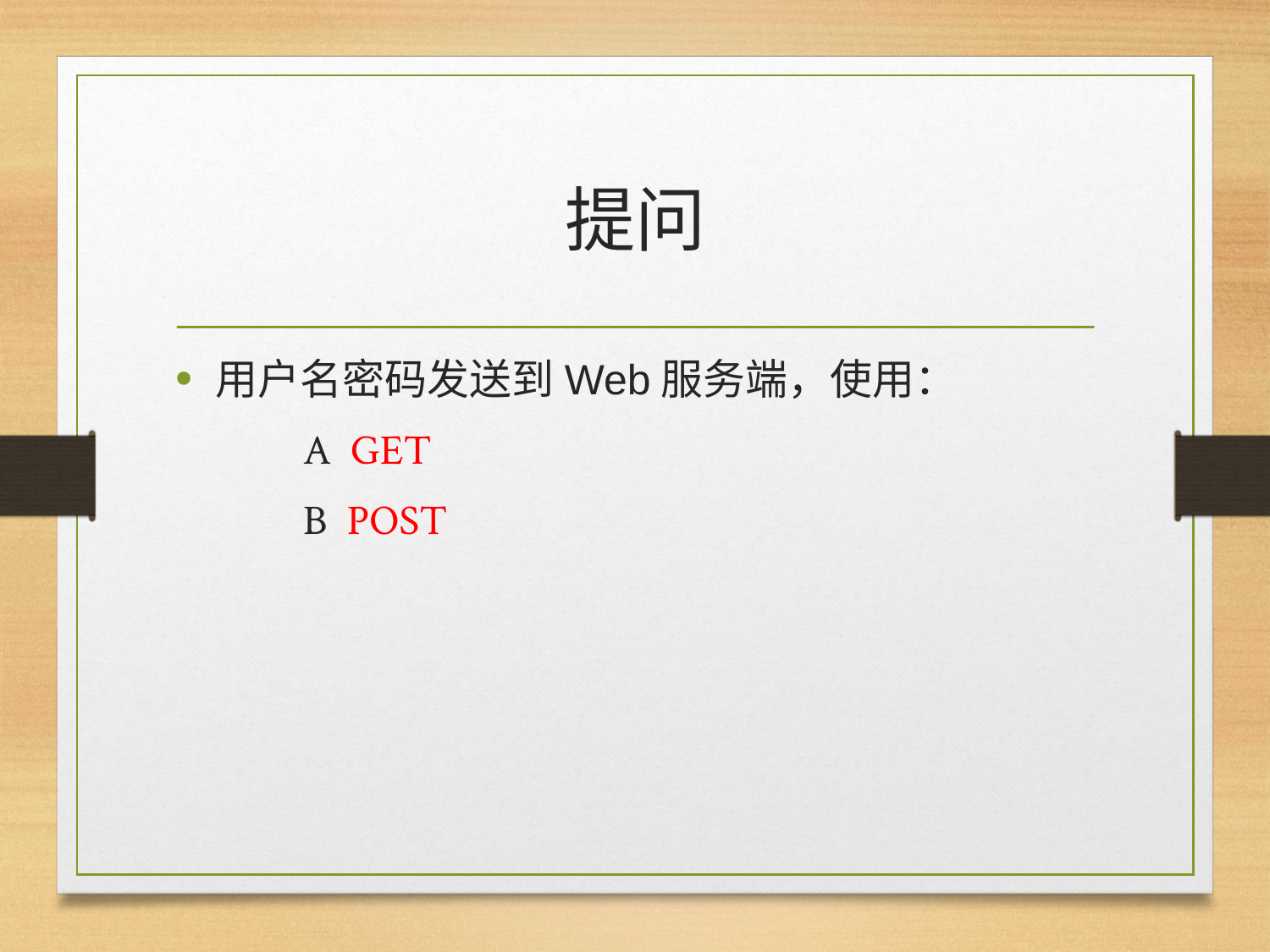

# 提问
用户名密码发送到Web服务端，使用：
	A  GET
	B  POST